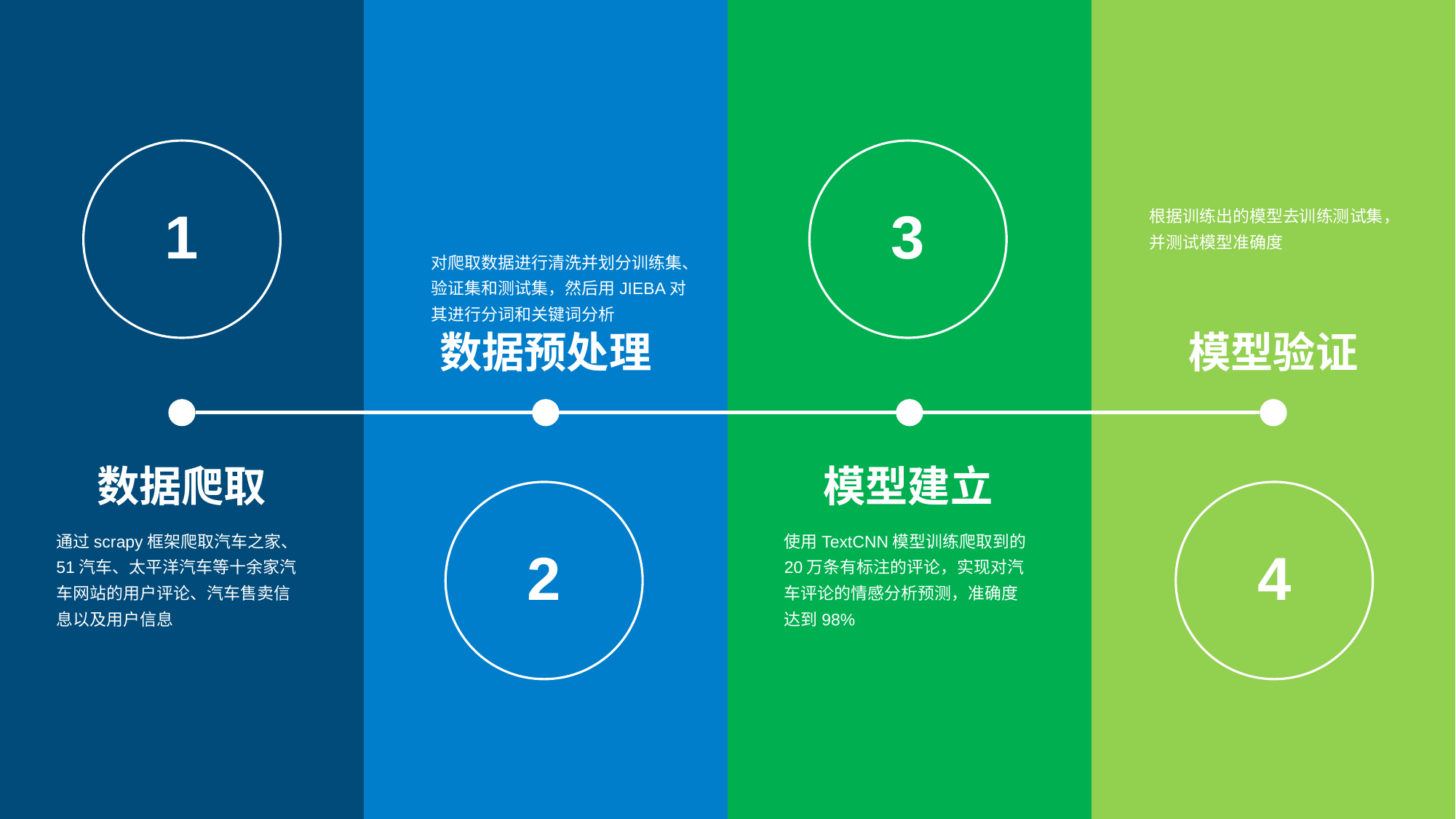

1
3
根据训练出的模型去训练测试集，并测试模型准确度
对爬取数据进行清洗并划分训练集、验证集和测试集，然后用JIEBA对其进行分词和关键词分析
数据预处理
模型验证

模型建立
数据爬取
2
4
使用TextCNN模型训练爬取到的20万条有标注的评论，实现对汽车评论的情感分析预测，准确度达到98%
通过scrapy框架爬取汽车之家、51汽车、太平洋汽车等十余家汽车网站的用户评论、汽车售卖信息以及用户信息